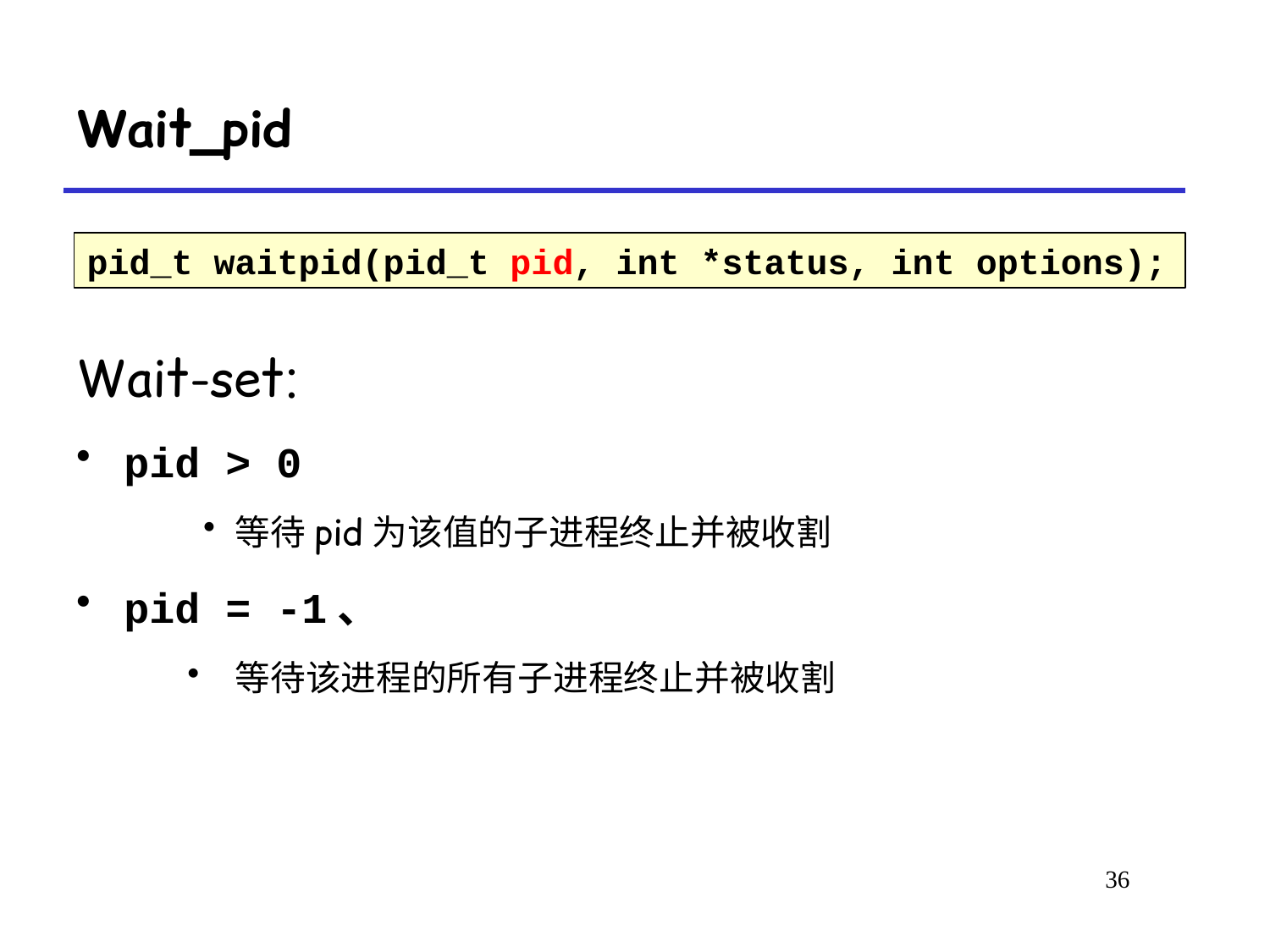

Wait_pid
pid_t waitpid(pid_t pid, int *status, int options);
Wait-set:
pid > 0
等待pid为该值的子进程终止并被收割
pid = -1、
等待该进程的所有子进程终止并被收割
# 36